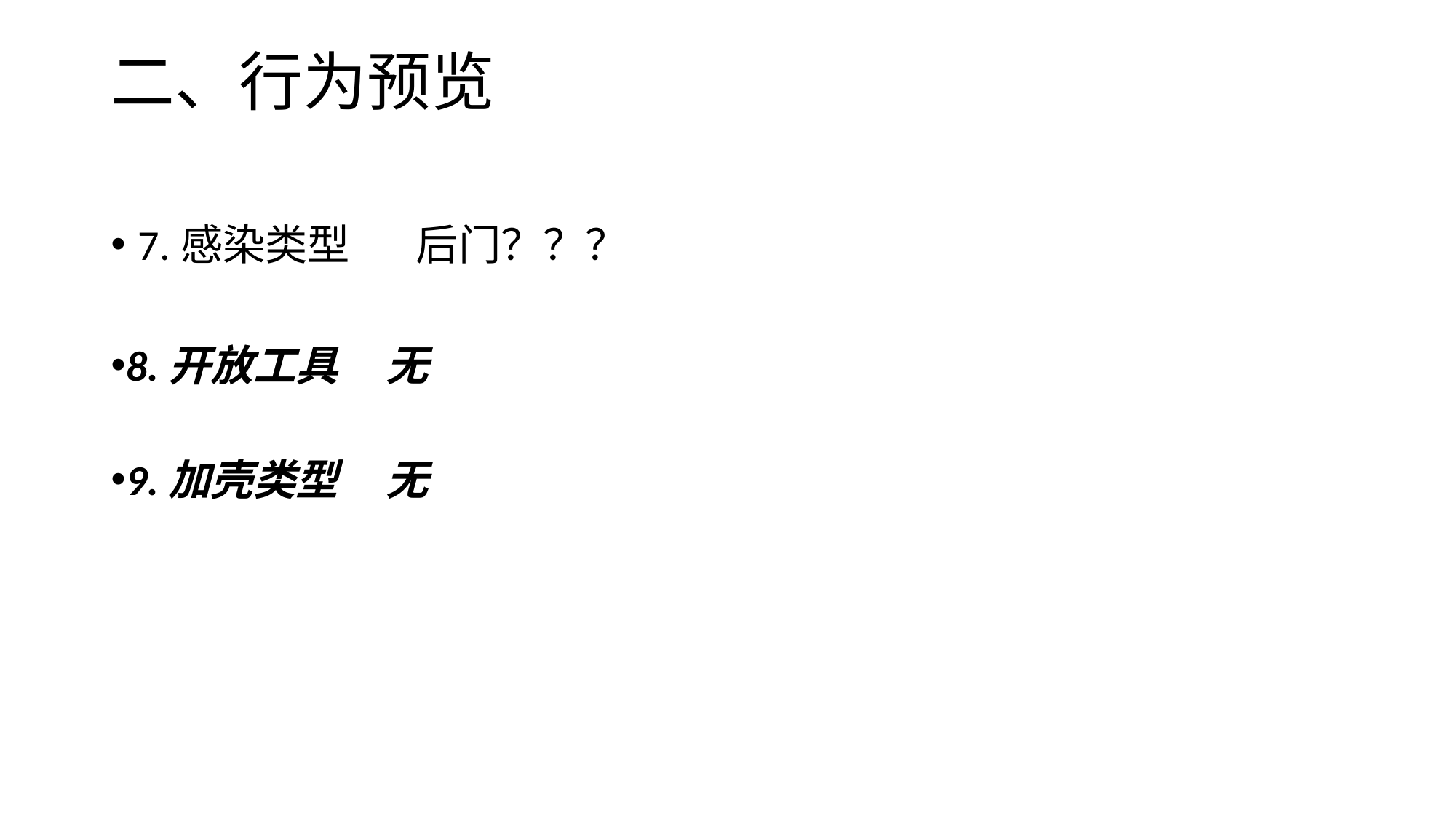

# 二、行为预览
7.感染类型       后门？？？

8.开放工具     无

9.加壳类型     无